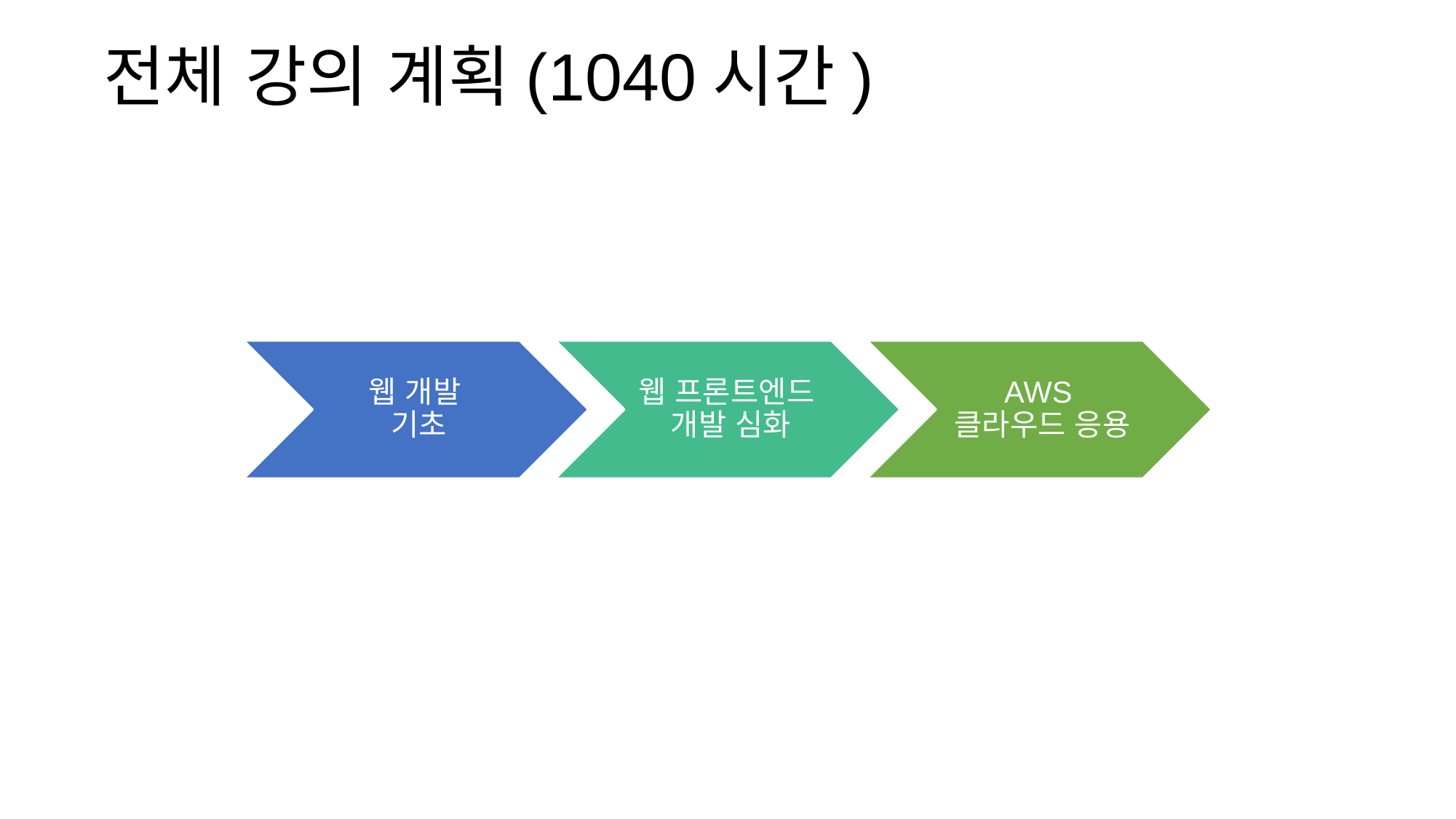

# 전체 강의 계획(1040시간)
웹 개발
기초
웹 프론트엔드
개발 심화
AWS
클라우드 응용